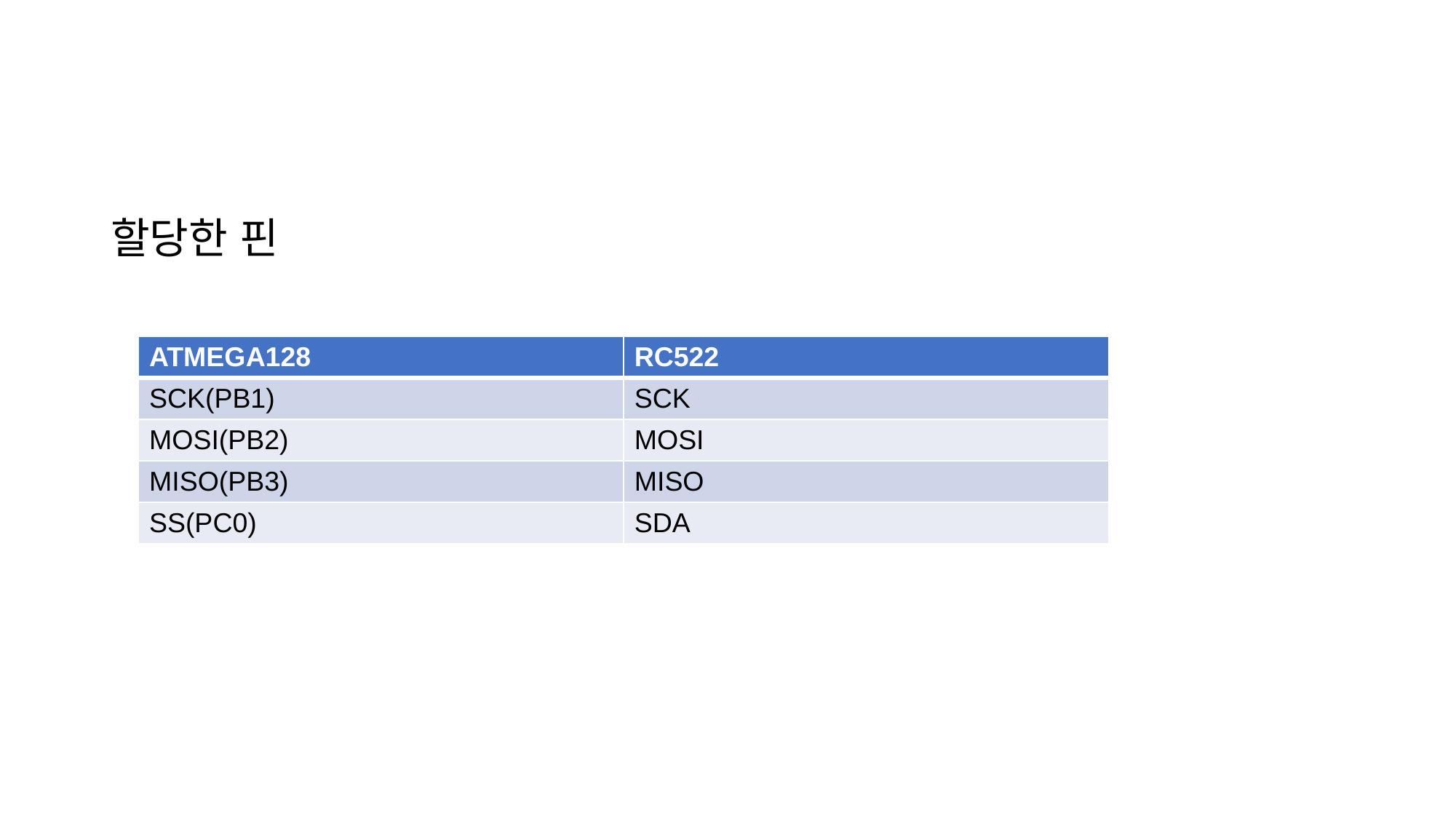

할당한 핀

| ATMEGA128 | RC522 |
| --- | --- |
| SCK(PB1) | SCK |
| MOSI(PB2) | MOSI |
| MISO(PB3) | MISO |
| SS(PC0) | SDA |